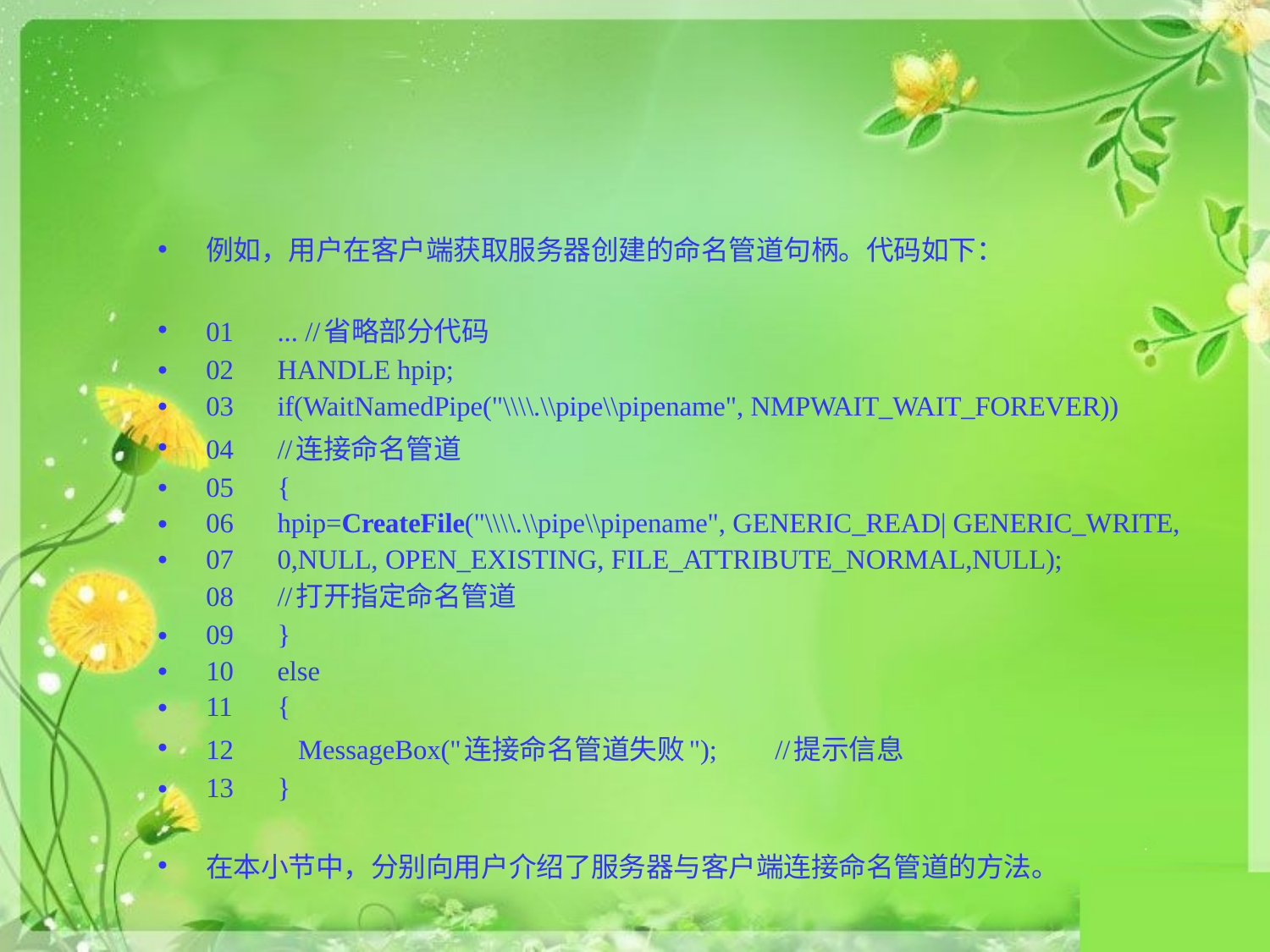

#
例如，用户在客户端获取服务器创建的命名管道句柄。代码如下：

01	... //省略部分代码
02	HANDLE hpip;
03	if(WaitNamedPipe("\\\\.\\pipe\\pipename", NMPWAIT_WAIT_FOREVER))
04	//连接命名管道
05	{
06	hpip=CreateFile("\\\\.\\pipe\\pipename", GENERIC_READ| GENERIC_WRITE,
07		0,NULL, OPEN_EXISTING, FILE_ATTRIBUTE_NORMAL,NULL);
08		//打开指定命名管道
09	}
10	else
11	{
12	   MessageBox("连接命名管道失败");							//提示信息
13	}

在本小节中，分别向用户介绍了服务器与客户端连接命名管道的方法。